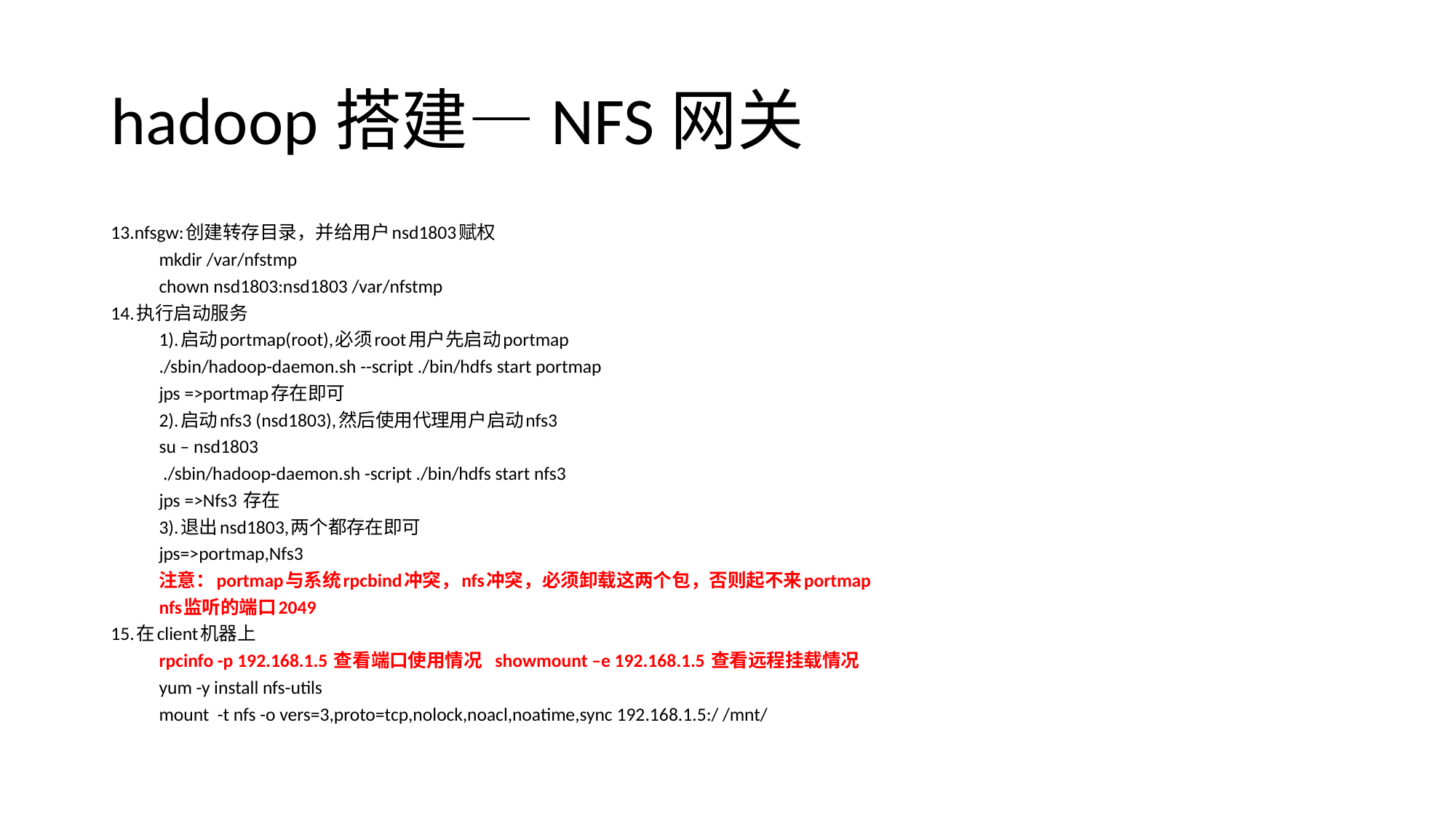

# hadoop搭建—NFS网关
13.nfsgw:创建转存目录，并给用户nsd1803赋权
	mkdir /var/nfstmp
	chown nsd1803:nsd1803 /var/nfstmp
14.执行启动服务
	1).启动portmap(root),必须root用户先启动portmap
		./sbin/hadoop-daemon.sh --script ./bin/hdfs start portmap
		jps =>portmap存在即可
	2).启动nfs3 (nsd1803),然后使用代理用户启动nfs3
		su – nsd1803
		 ./sbin/hadoop-daemon.sh -script ./bin/hdfs start nfs3
		jps =>Nfs3 存在
	3).退出nsd1803,两个都存在即可
		jps=>portmap,Nfs3
	注意：portmap与系统rpcbind冲突，nfs冲突，必须卸载这两个包，否则起不来portmap
	nfs监听的端口2049
15.在client机器上
	rpcinfo -p 192.168.1.5 查看端口使用情况  	showmount –e 192.168.1.5 查看远程挂载情况
	yum -y install nfs-utils
	mount  -t nfs -o vers=3,proto=tcp,nolock,noacl,noatime,sync 192.168.1.5:/ /mnt/